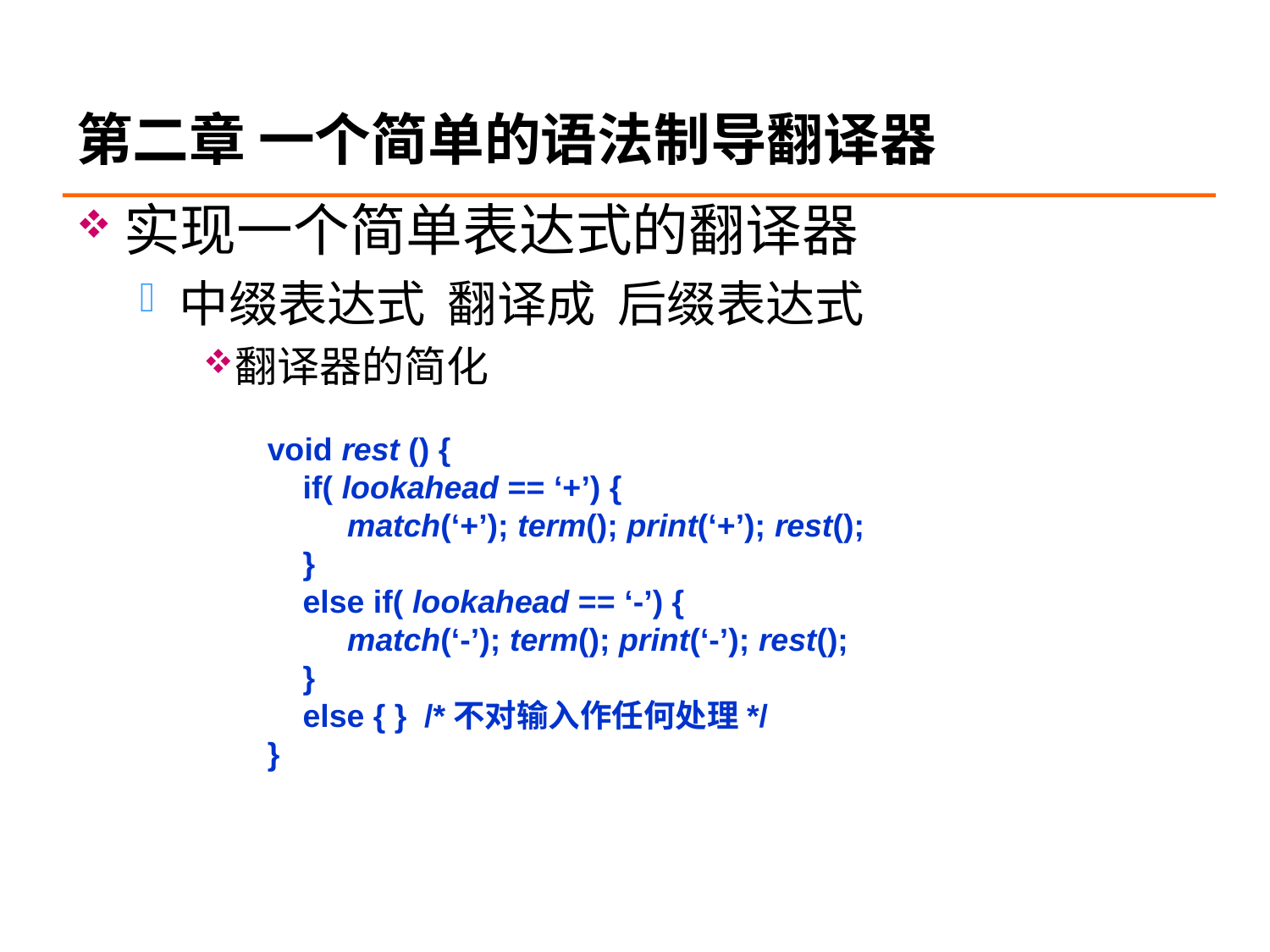

# 第二章 一个简单的语法制导翻译器
实现一个简单表达式的翻译器
中缀表达式  翻译成  后缀表达式
翻译器的简化

void rest () {
    if( lookahead == ‘+’) {
         match(‘+’); term(); print(‘+’); rest();
    }
    else if( lookahead == ‘-’) {
         match(‘-’); term(); print(‘-’); rest();
    }
    else { }  /*不对输入作任何处理*/
}